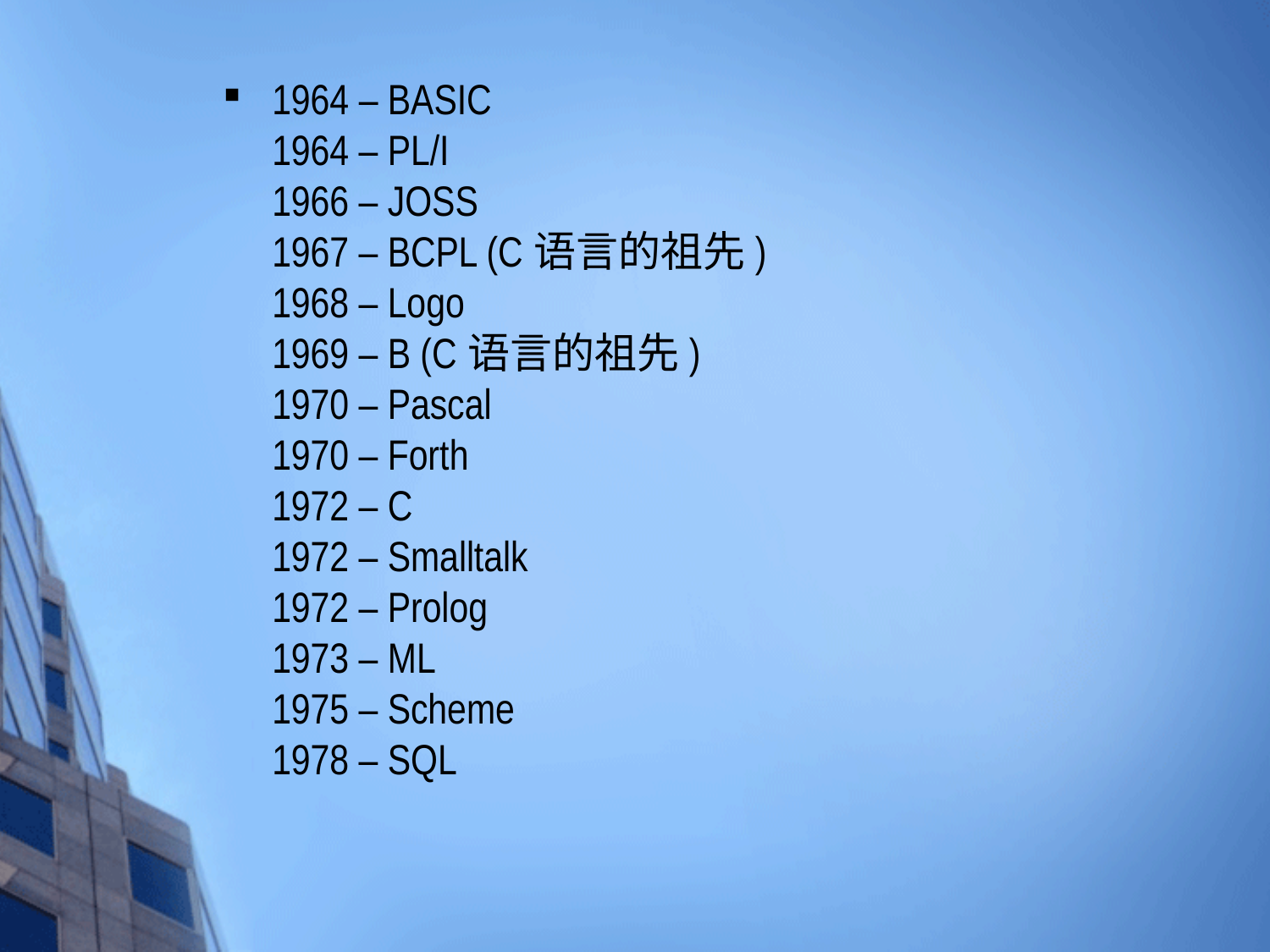

1964 – BASIC
1964 – PL/I
1966 – JOSS
1967 – BCPL (C语言的祖先)
1968 – Logo
1969 – B (C语言的祖先)
1970 – Pascal
1970 – Forth
1972 – C
1972 – Smalltalk
1972 – Prolog
1973 – ML
1975 – Scheme
1978 – SQL